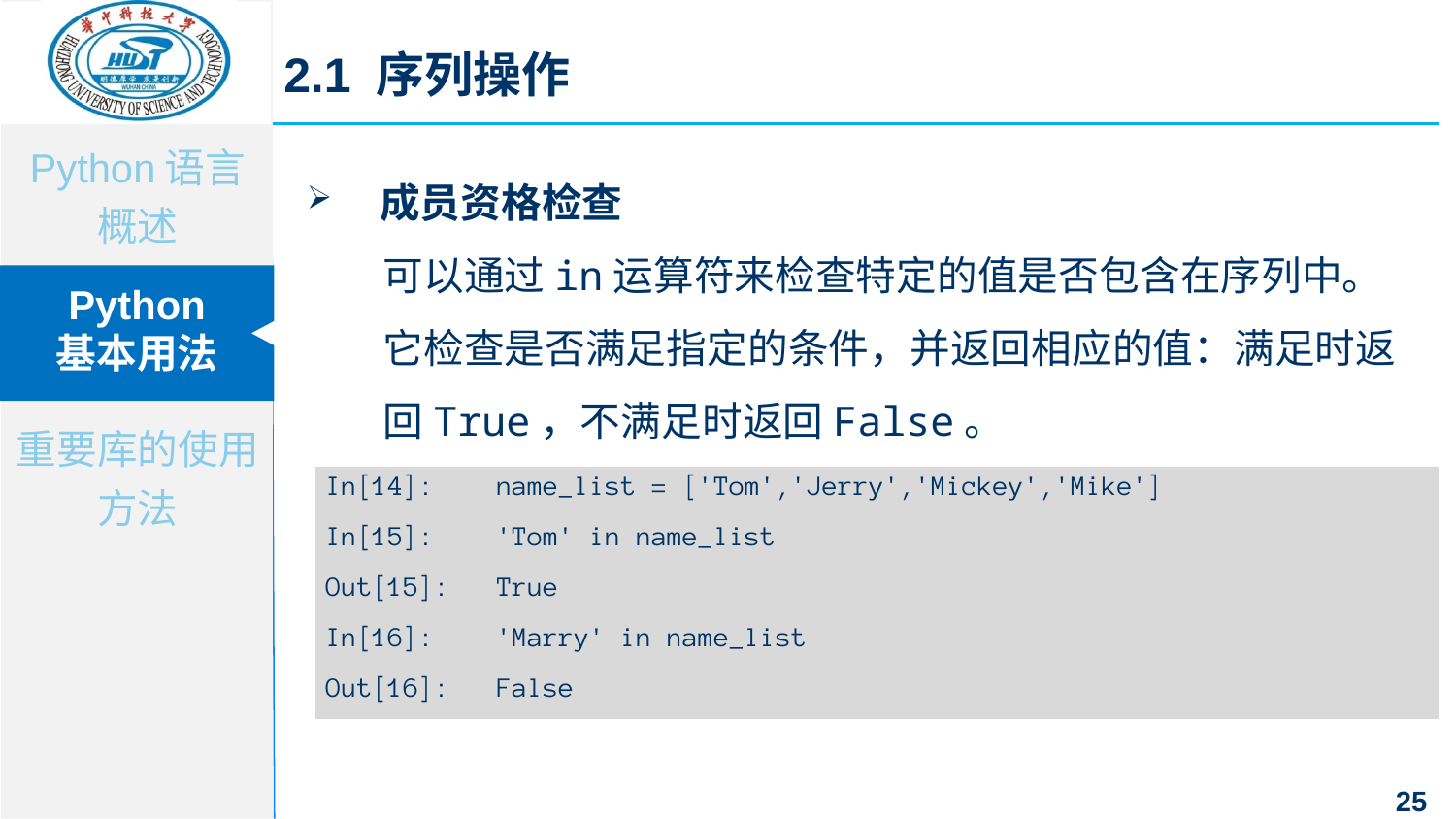

2.1 序列操作
成员资格检查
可以通过in运算符来检查特定的值是否包含在序列中。它检查是否满足指定的条件，并返回相应的值：满足时返回True，不满足时返回False。

| In[14]: | name\_list = ['Tom','Jerry','Mickey','Mike'] |
| --- | --- |
| In[15]: | 'Tom' in name\_list |
| Out[15]: | True |
| In[16]: | 'Marry' in name\_list |
| Out[16]: | False |